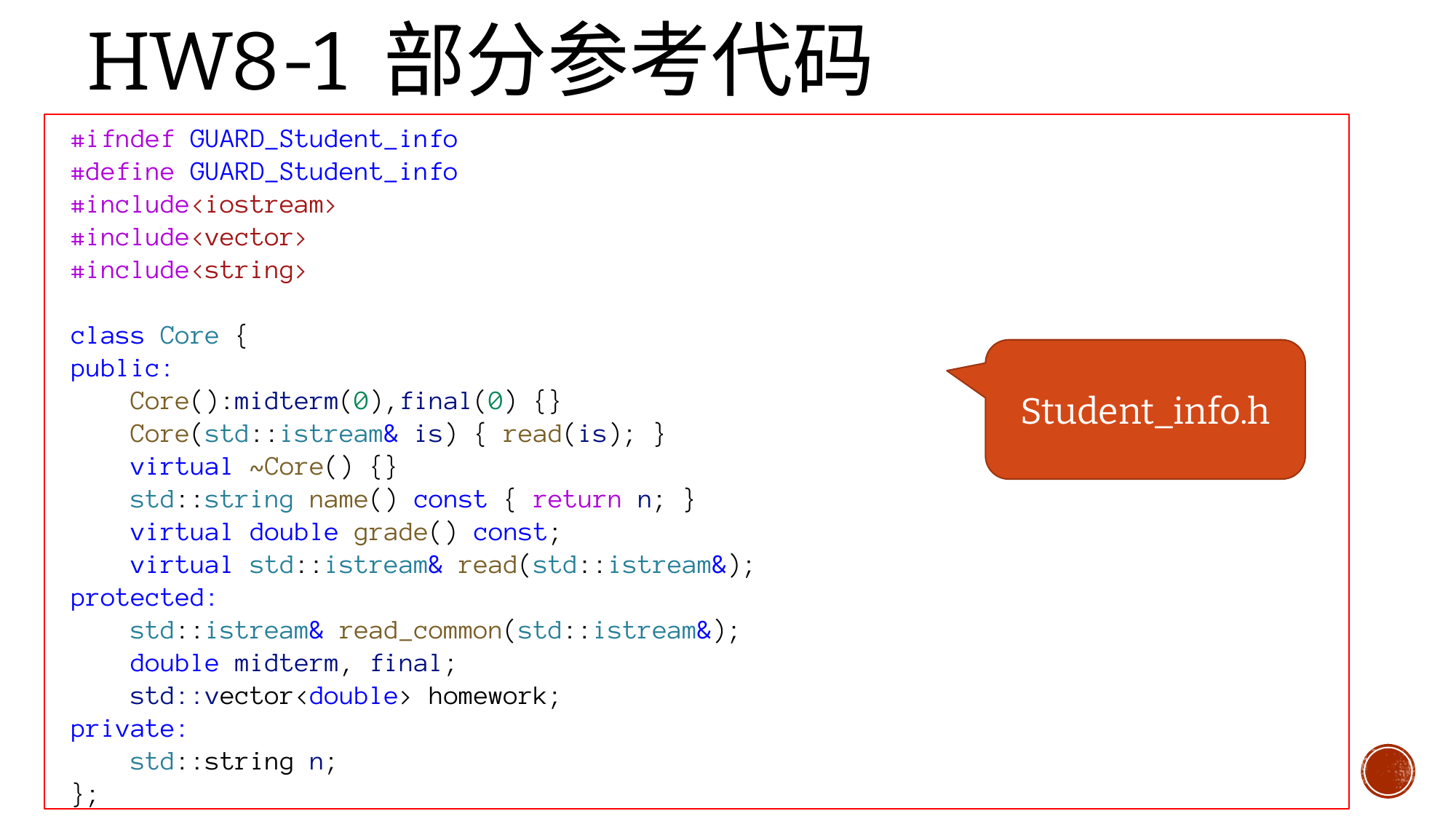

# HW8-1 部分参考代码

#ifndef GUARD_Student_info
#define GUARD_Student_info
#include<iostream>
#include<vector>
#include<string>

class Core {
public:
    Core():midterm(0),final(0) {}
    Core(std::istream& is) { read(is); }
    virtual ~Core() {}
    std::string name() const { return n; }
    virtual double grade() const;
    virtual std::istream& read(std::istream&);
protected:
    std::istream& read_common(std::istream&);
    double midterm, final;
    std::vector<double> homework;
private:
    std::string n;
};

Student_info.h
4